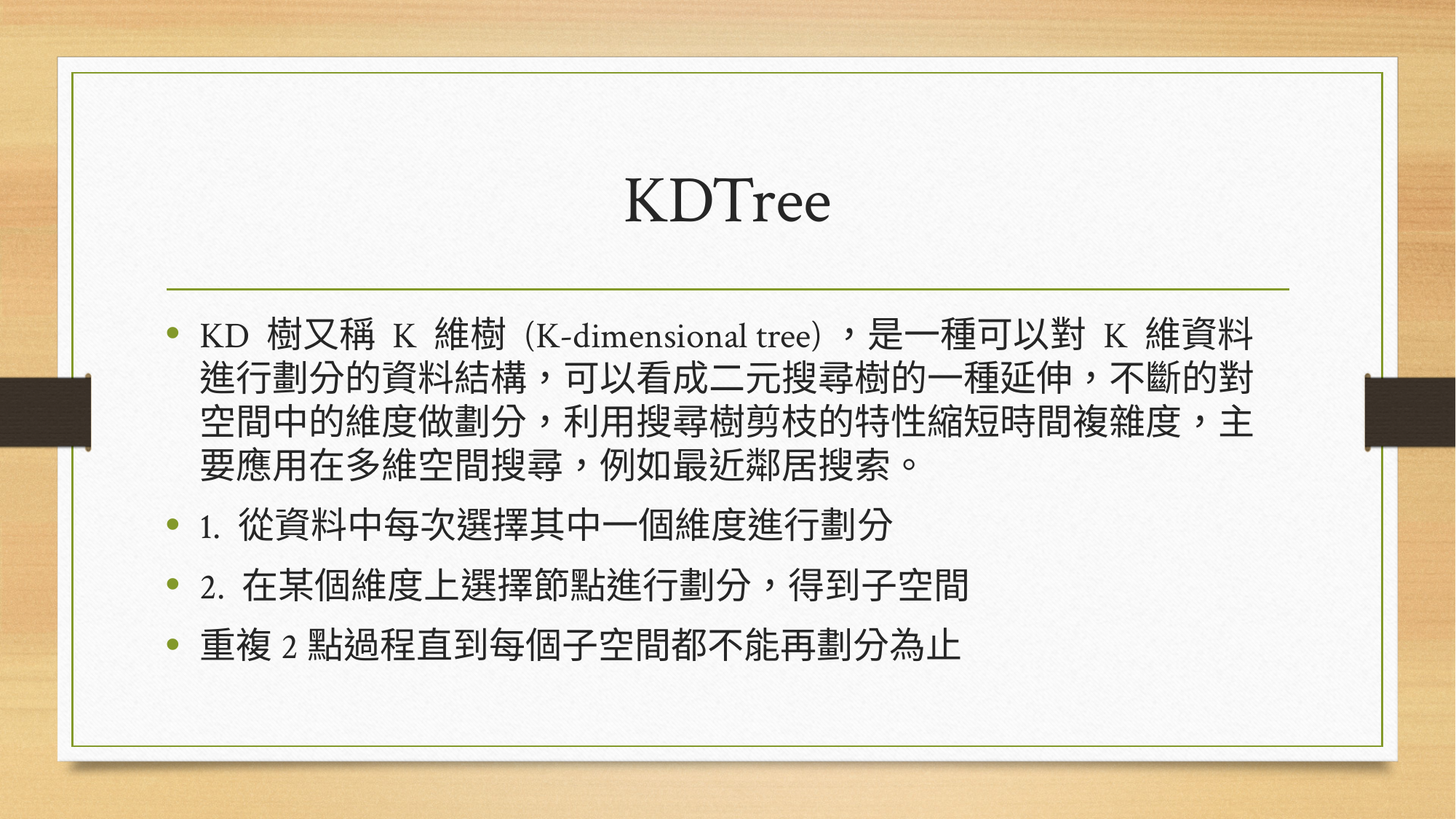

# KDTree
KD 樹又稱 K 維樹 (K-dimensional tree)，是一種可以對 K 維資料進行劃分的資料結構，可以看成二元搜尋樹的一種延伸，不斷的對空間中的維度做劃分，利用搜尋樹剪枝的特性縮短時間複雜度，主要應用在多維空間搜尋，例如最近鄰居搜索。
1. 從資料中每次選擇其中一個維度進行劃分
2. 在某個維度上選擇節點進行劃分，得到子空間
重複2點過程直到每個子空間都不能再劃分為止